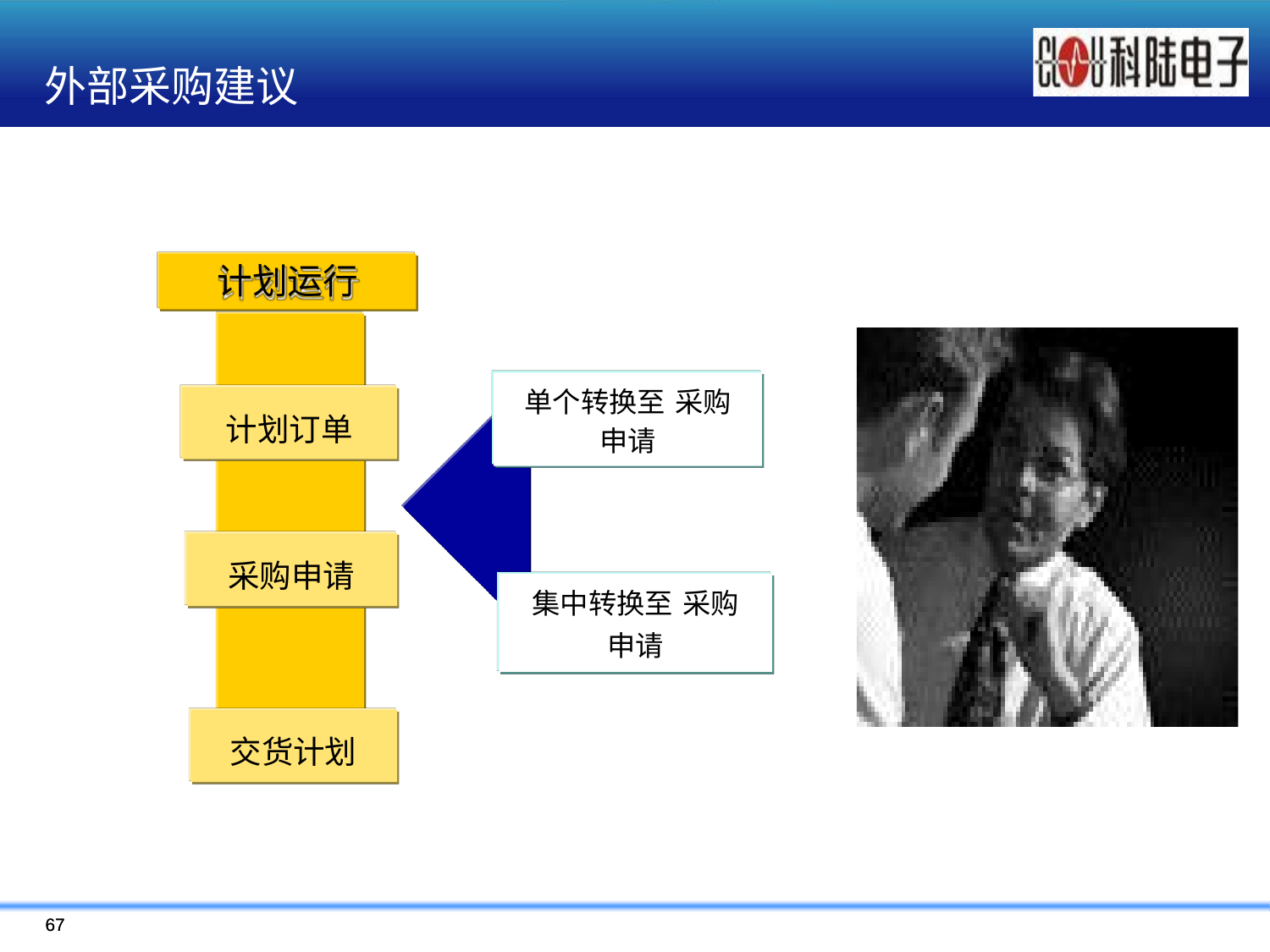

# 外部采购建议

计划运行

单个转换至 采购
申请

计划订单

采购申请

集中转换至 采购
申请

交货计划

67
67